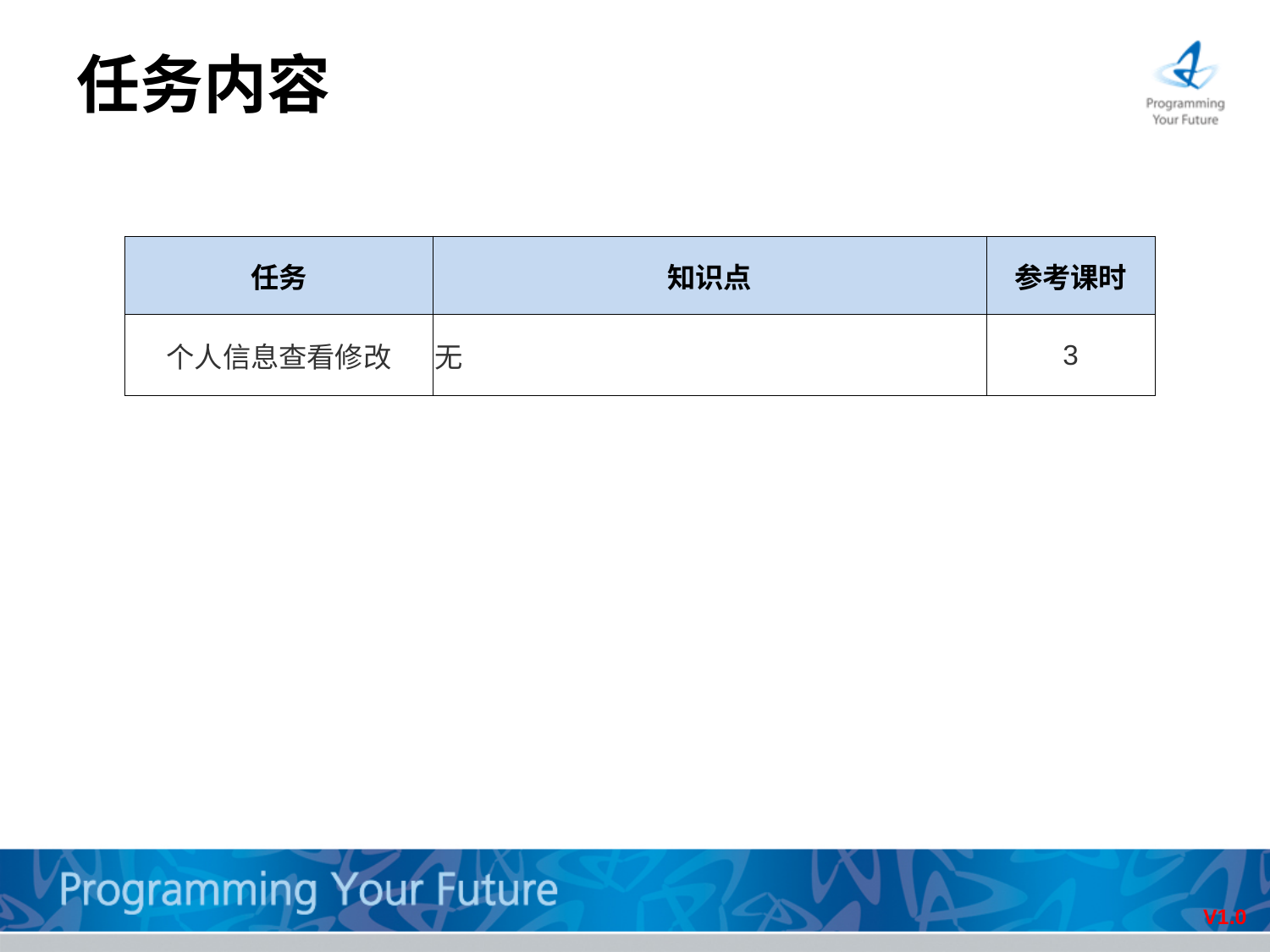

# 任务内容
| 任务 | 知识点 | 参考课时 |
| --- | --- | --- |
| 个人信息查看修改 | 无 | 3 |